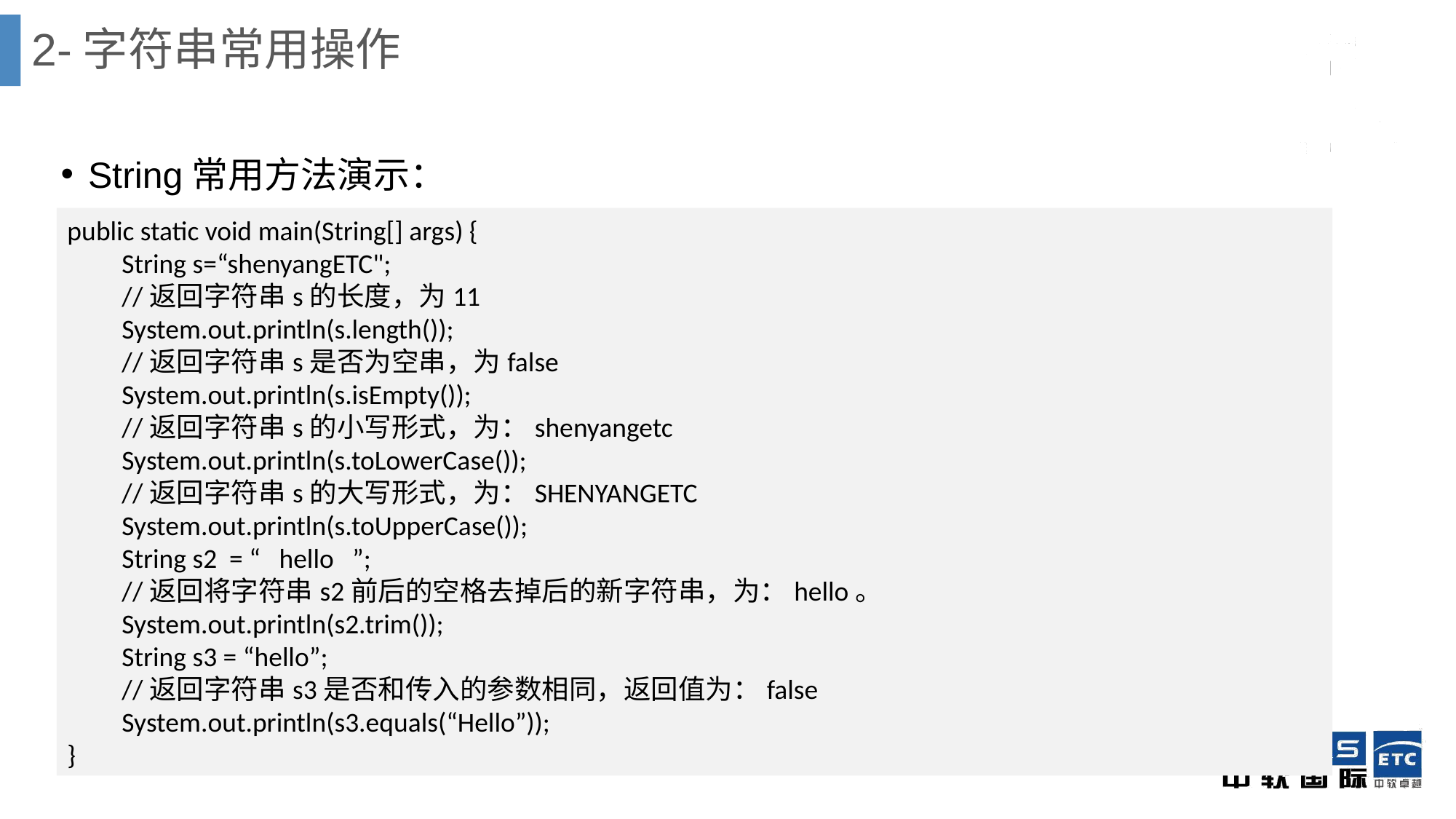

# 2-字符串常用操作
String常用方法演示：
public static void main(String[] args) {
String s=“shenyangETC";
//返回字符串s的长度，为11
System.out.println(s.length());
//返回字符串s是否为空串，为false
System.out.println(s.isEmpty());
//返回字符串s的小写形式，为：shenyangetc
System.out.println(s.toLowerCase());
//返回字符串s的大写形式，为：SHENYANGETC
System.out.println(s.toUpperCase());
String s2  = “   hello   ”;
//返回将字符串s2前后的空格去掉后的新字符串，为：hello。
System.out.println(s2.trim());
String s3 = “hello”;
//返回字符串s3是否和传入的参数相同，返回值为：false
System.out.println(s3.equals(“Hello”));
}